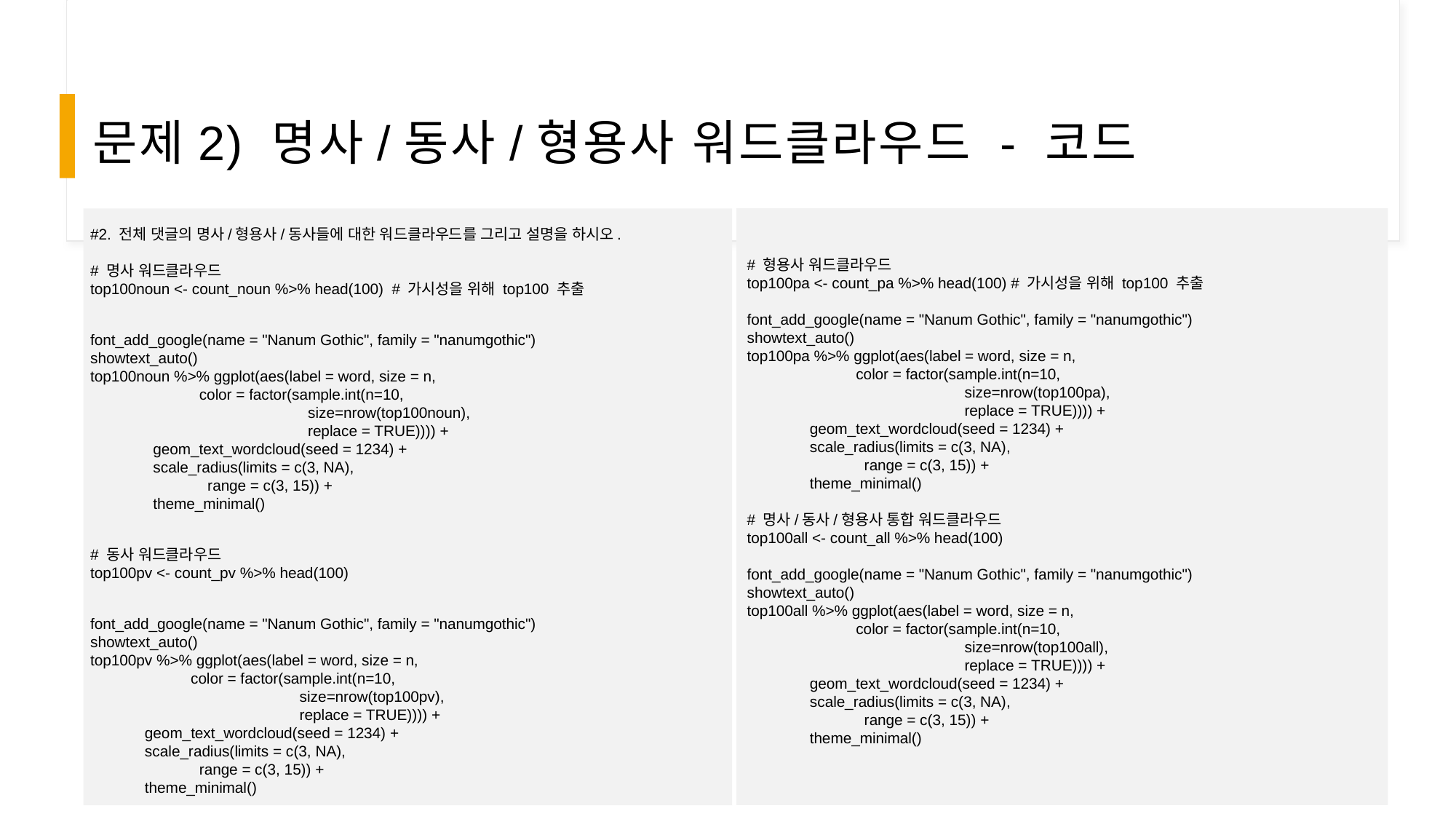

# 문제2) 명사/동사/형용사 워드클라우드 - 코드

#2. 전체 댓글의 명사/형용사/동사들에 대한 워드클라우드를 그리고 설명을 하시오.

# 명사 워드클라우드
top100noun <- count_noun %>% head(100)  # 가시성을 위해 top100 추출

font_add_google(name = "Nanum Gothic", family = "nanumgothic")
showtext_auto()
top100noun %>% ggplot(aes(label = word, size = n,
                          color = factor(sample.int(n=10,
                                                    size=nrow(top100noun),
                                                    replace = TRUE)))) +
               geom_text_wordcloud(seed = 1234) +
               scale_radius(limits = c(3, NA),
                            range = c(3, 15)) +
               theme_minimal()

# 동사 워드클라우드
top100pv <- count_pv %>% head(100)

font_add_google(name = "Nanum Gothic", family = "nanumgothic")
showtext_auto()
top100pv %>% ggplot(aes(label = word, size = n,
                        color = factor(sample.int(n=10,
                                                  size=nrow(top100pv),
                                                  replace = TRUE)))) +
             geom_text_wordcloud(seed = 1234) +
             scale_radius(limits = c(3, NA),
                          range = c(3, 15)) +
             theme_minimal()

# 형용사 워드클라우드
top100pa <- count_pa %>% head(100) # 가시성을 위해 top100 추출

font_add_google(name = "Nanum Gothic", family = "nanumgothic")
showtext_auto()
top100pa %>% ggplot(aes(label = word, size = n,
                          color = factor(sample.int(n=10,
                                                    size=nrow(top100pa),
                                                    replace = TRUE)))) +
               geom_text_wordcloud(seed = 1234) +
               scale_radius(limits = c(3, NA),
                            range = c(3, 15)) +
               theme_minimal()

# 명사/동사/형용사 통합 워드클라우드
top100all <- count_all %>% head(100)

font_add_google(name = "Nanum Gothic", family = "nanumgothic")
showtext_auto()
top100all %>% ggplot(aes(label = word, size = n,
                          color = factor(sample.int(n=10,
                                                    size=nrow(top100all),
                                                    replace = TRUE)))) +
               geom_text_wordcloud(seed = 1234) +
               scale_radius(limits = c(3, NA),
                            range = c(3, 15)) +
               theme_minimal()